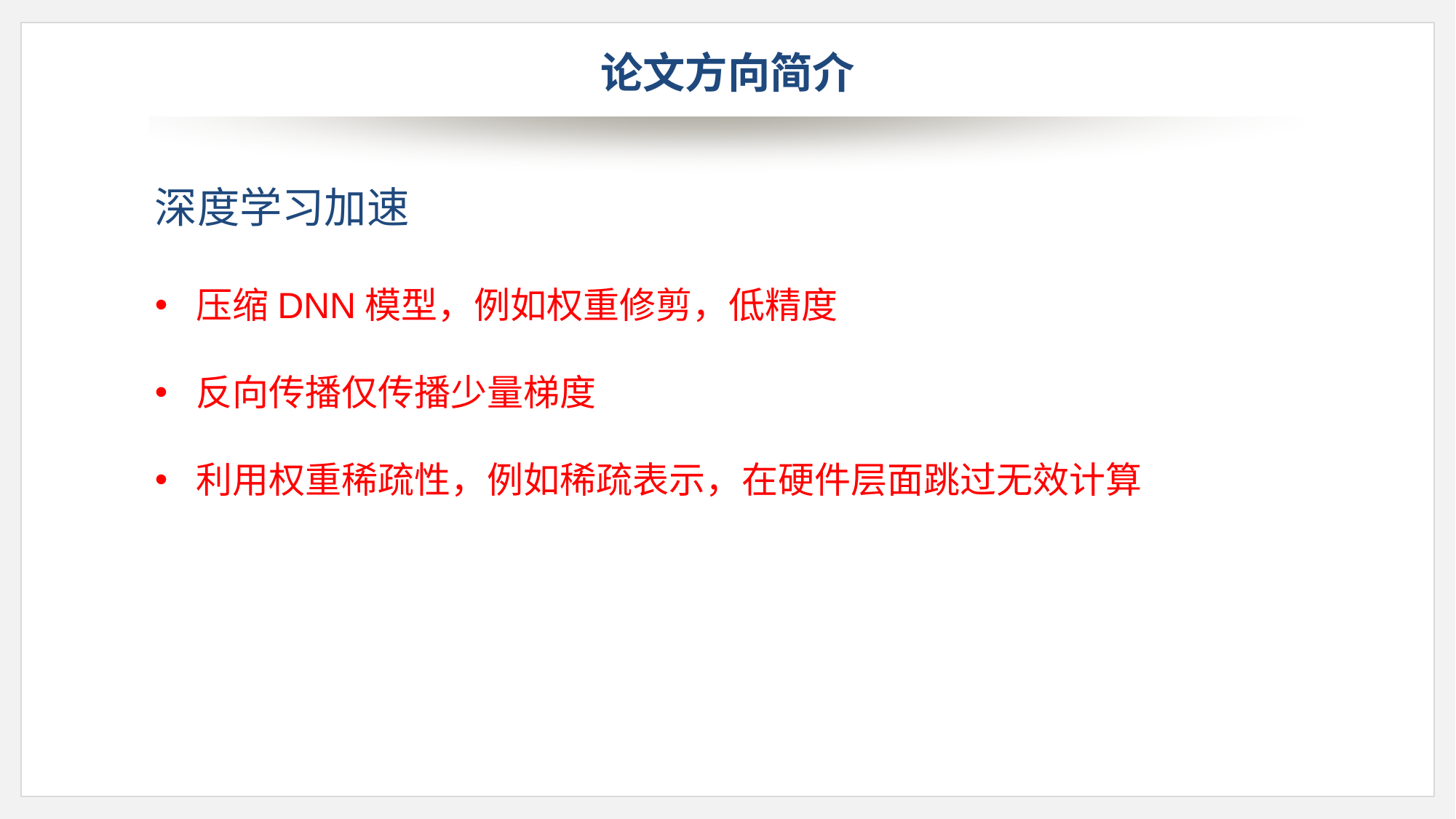

# 论文方向简介
深度学习加速

压缩DNN模型，例如权重修剪，低精度

反向传播仅传播少量梯度

利用权重稀疏性，例如稀疏表示，在硬件层面跳过无效计算